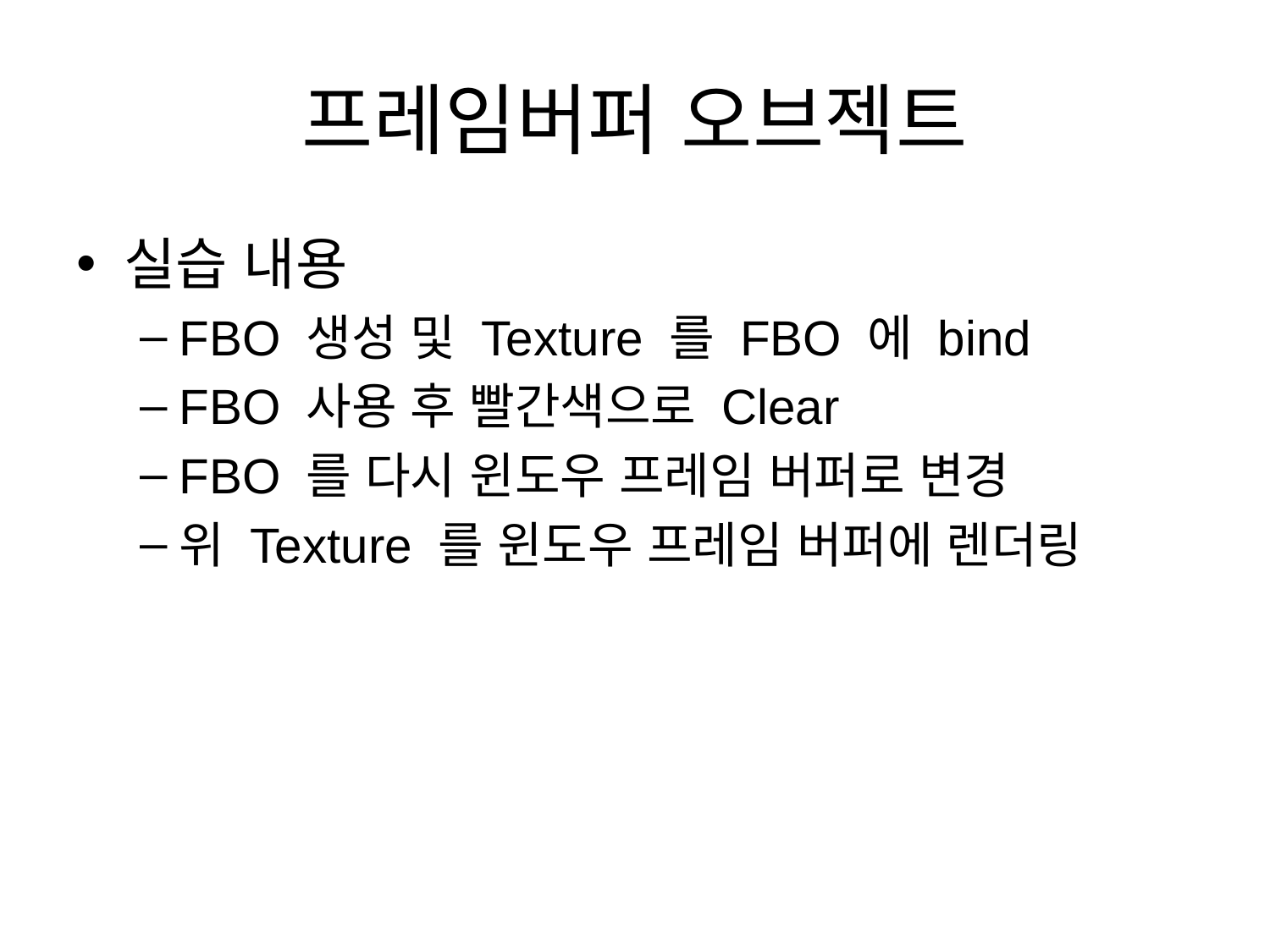

# 프레임버퍼 오브젝트
실습 내용
FBO 생성 및 Texture 를 FBO 에 bind
FBO 사용 후 빨간색으로 Clear
FBO 를 다시 윈도우 프레임 버퍼로 변경
위 Texture 를 윈도우 프레임 버퍼에 렌더링